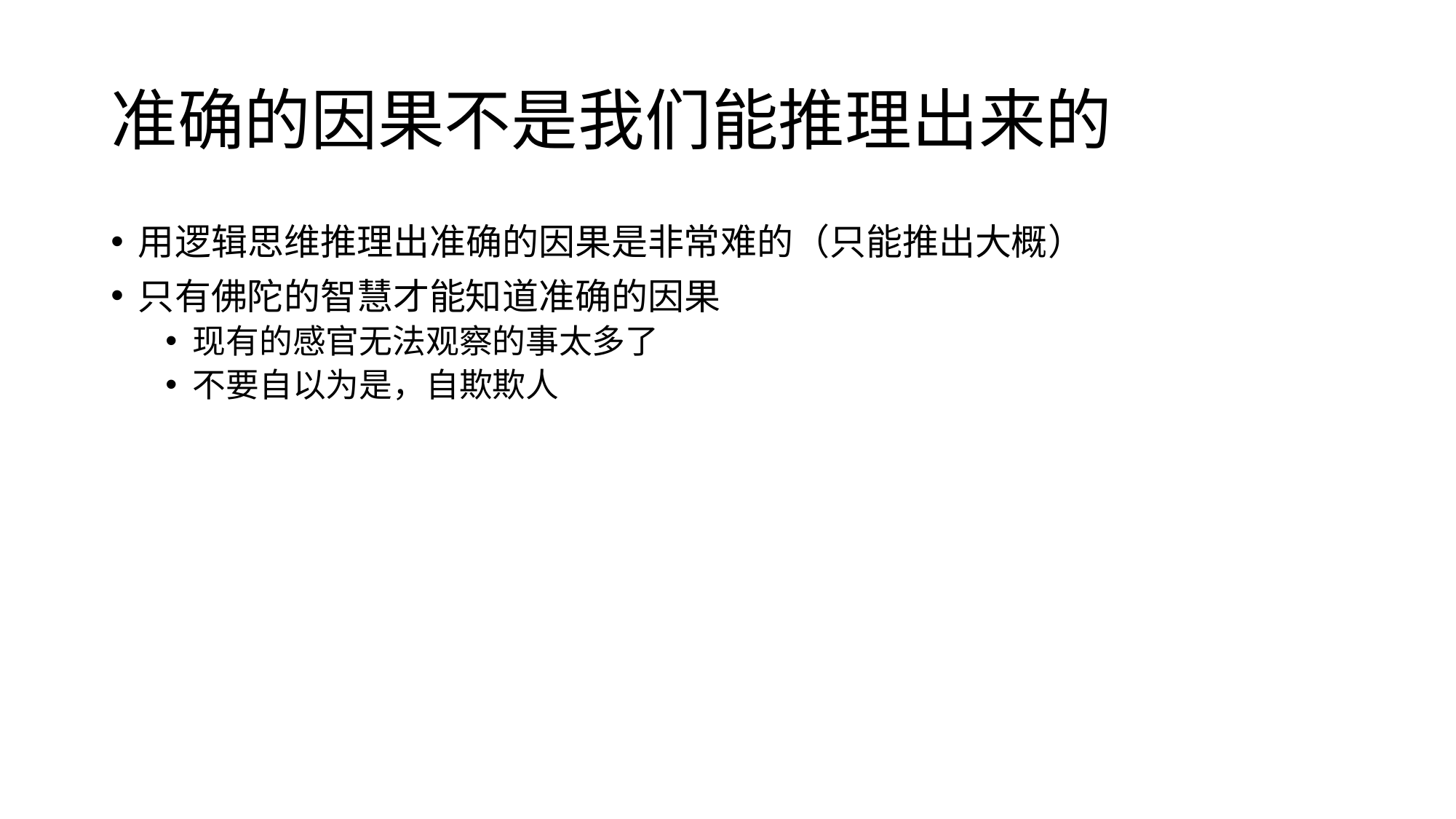

# 准确的因果不是我们能推理出来的
用逻辑思维推理出准确的因果是非常难的（只能推出大概）
只有佛陀的智慧才能知道准确的因果
现有的感官无法观察的事太多了
不要自以为是，自欺欺人